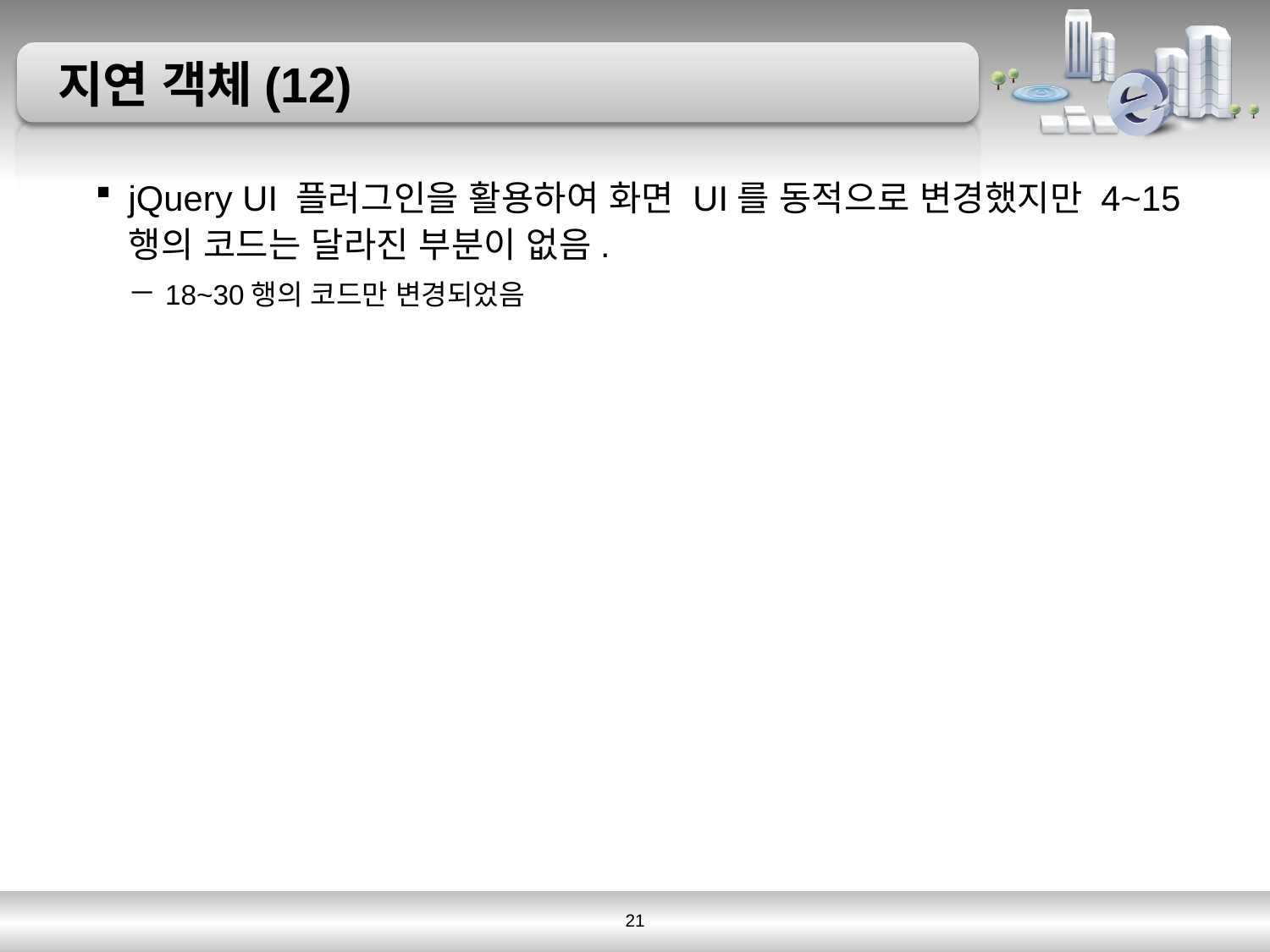

# 지연 객체(12)
jQuery UI 플러그인을 활용하여 화면 UI를 동적으로 변경했지만 4~15행의 코드는 달라진 부분이 없음.
18~30행의 코드만 변경되었음